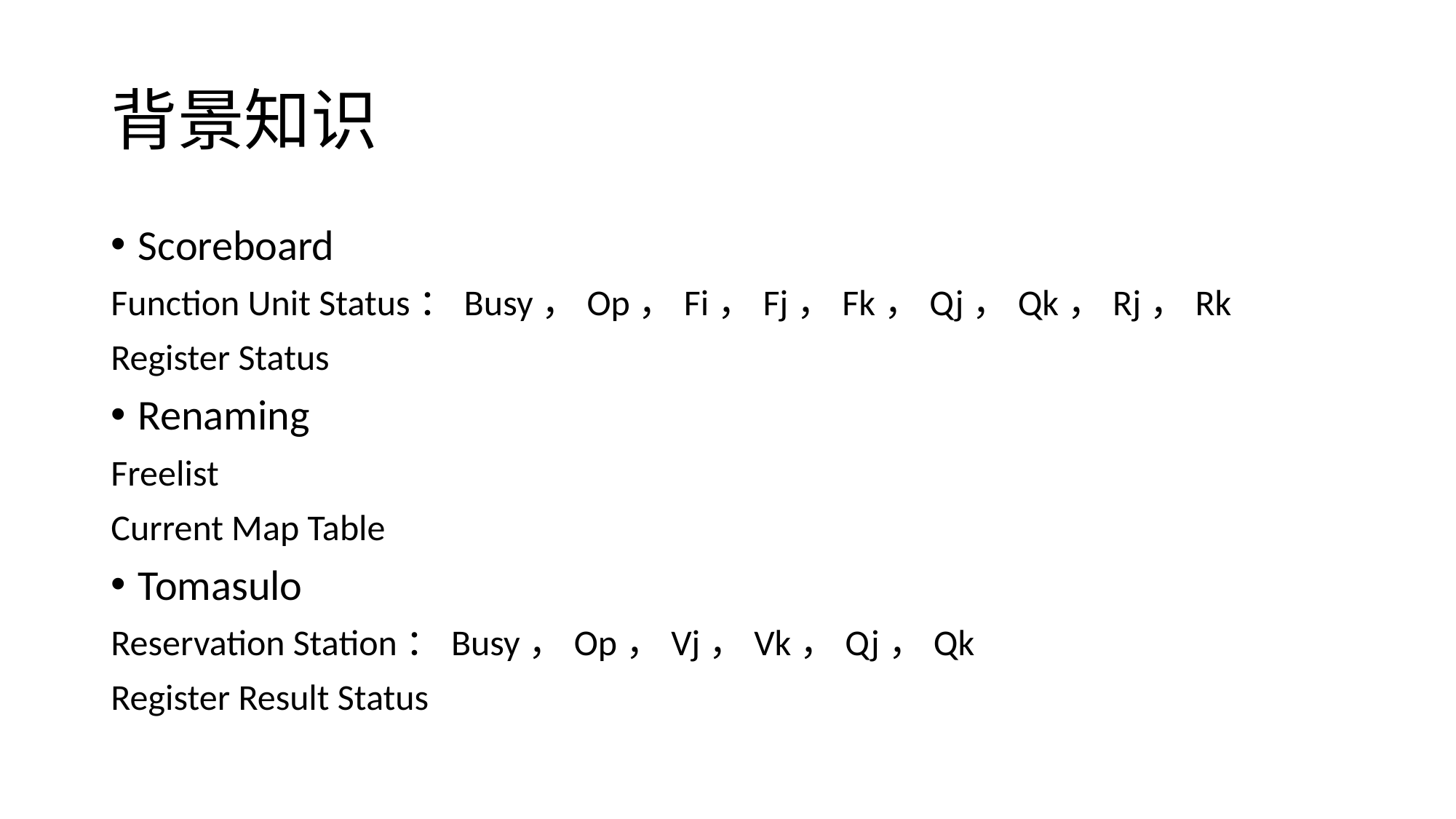

# 背景知识
Scoreboard
Function Unit Status：Busy，Op，Fi，Fj，Fk，Qj，Qk，Rj，Rk
Register Status
Renaming
Freelist
Current Map Table
Tomasulo
Reservation Station：Busy，Op，Vj，Vk，Qj，Qk
Register Result Status